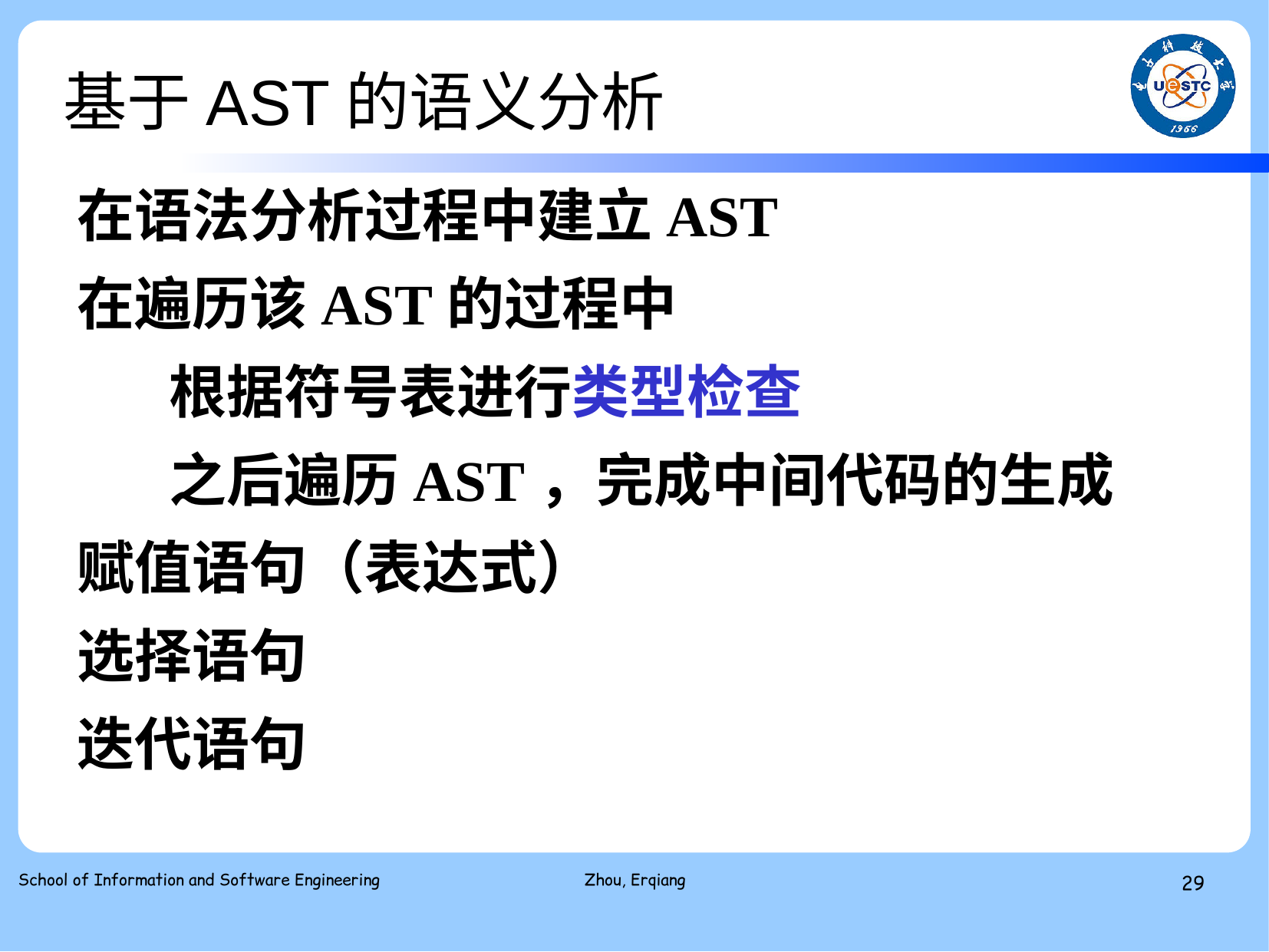

# 基于AST的语义分析
在语法分析过程中建立AST
在遍历该AST的过程中
      根据符号表进行类型检查
      之后遍历AST，完成中间代码的生成
赋值语句（表达式）
选择语句
迭代语句

School of Information and Software Engineering
Zhou, Erqiang
29